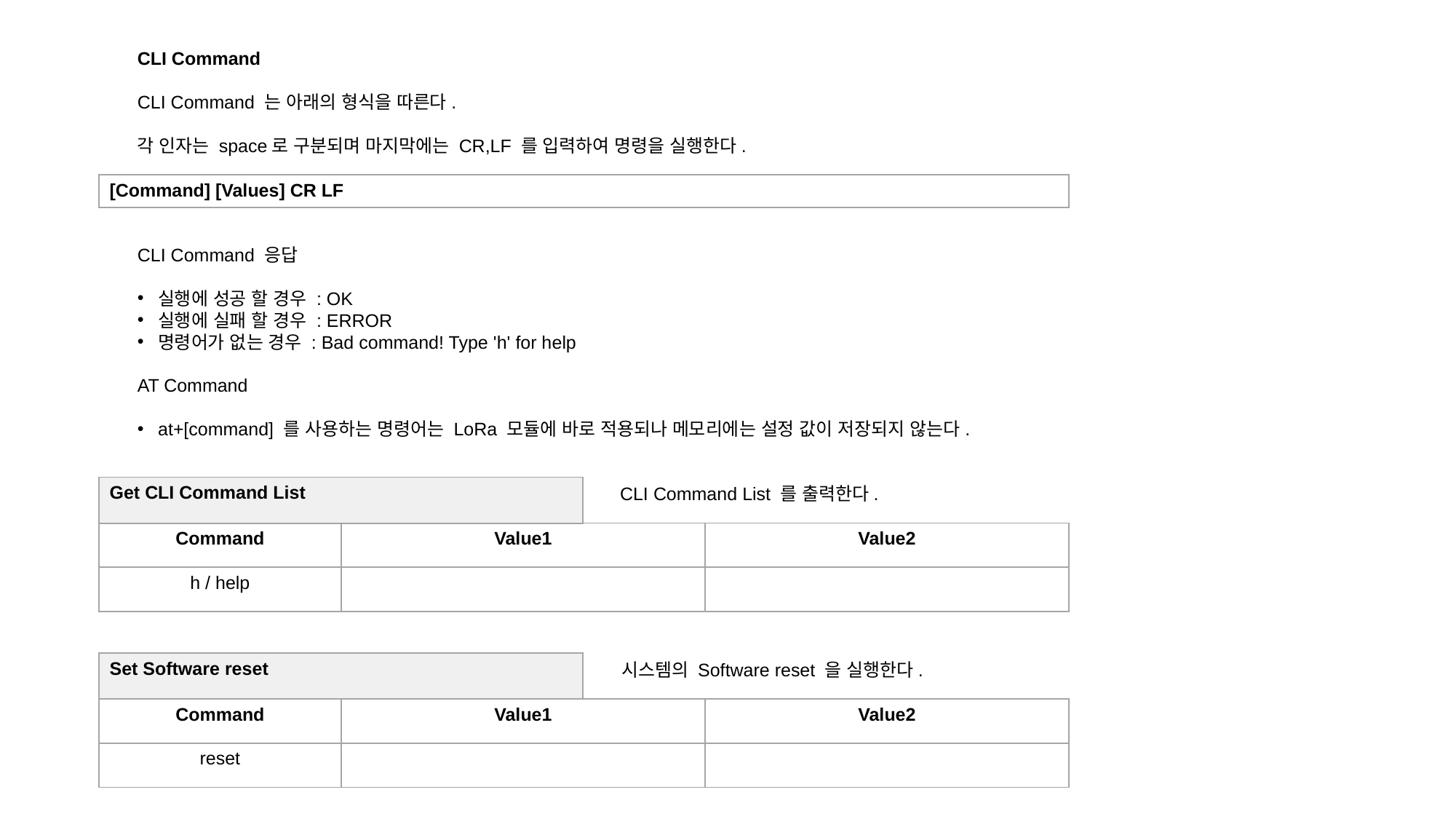

CLI Command

CLI Command 는 아래의 형식을 따른다.

각 인자는 space로 구분되며 마지막에는 CR,LF 를 입력하여 명령을 실행한다.

CLI Command 응답

실행에 성공 할 경우 : OK
실행에 실패 할 경우 : ERROR
명령어가 없는 경우 : Bad command! Type 'h' for help

AT Command

at+[command] 를 사용하는 명령어는 LoRa 모듈에 바로 적용되나 메모리에는 설정 값이 저장되지 않는다.
| [Command] [Values] CR LF |
| --- |
| Get CLI Command List |
| --- |
CLI Command List 를 출력한다.
| Command | Value1 | Value2 |
| --- | --- | --- |
| h / help |  |  |
| Set Software reset |
| --- |
시스템의 Software reset 을 실행한다.
| Command | Value1 | Value2 |
| --- | --- | --- |
| reset |  |  |